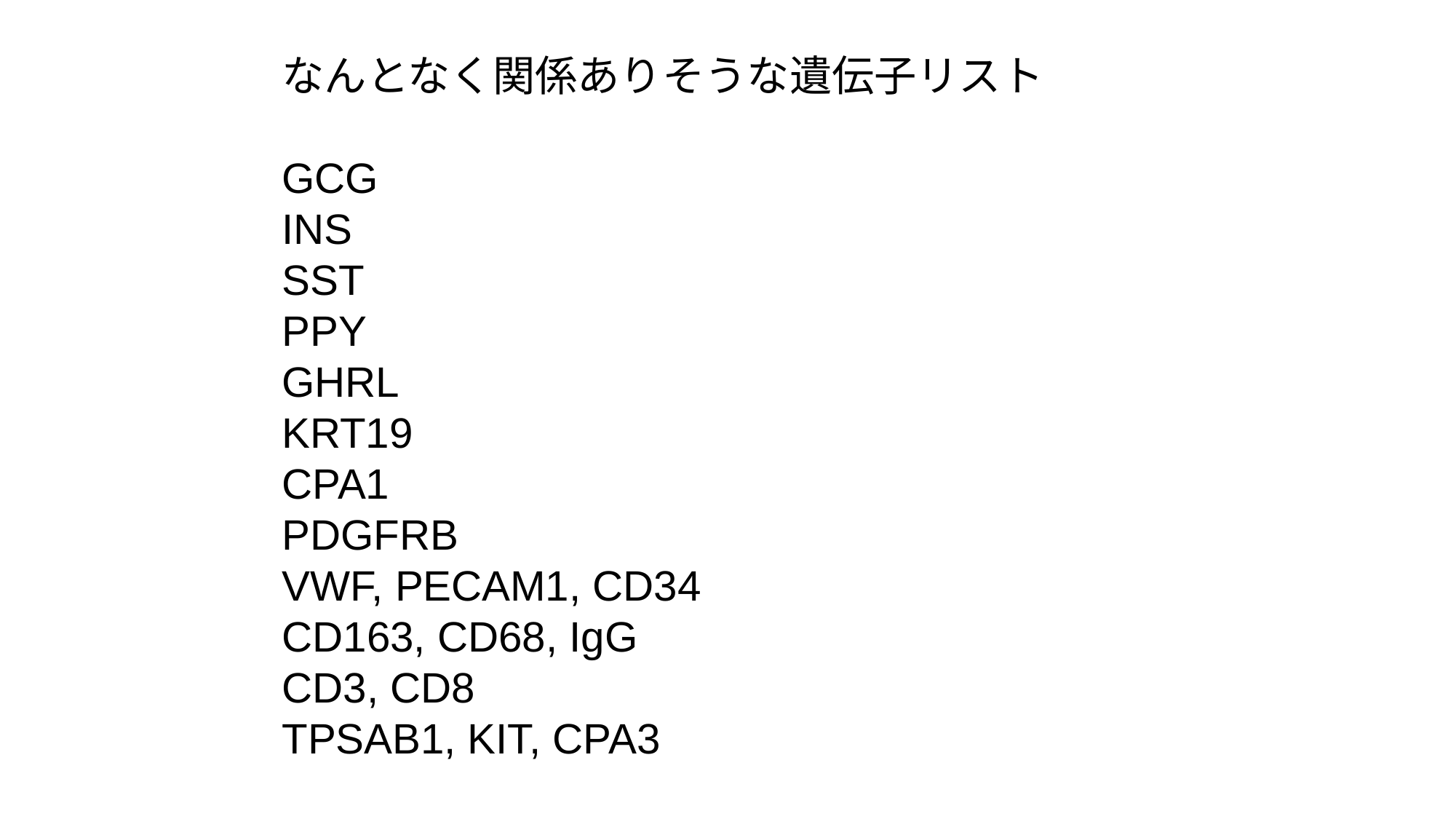

なんとなく関係ありそうな遺伝子リスト

GCG
INS
SST
PPY
GHRL
KRT19
CPA1
PDGFRB
VWF, PECAM1, CD34
CD163, CD68, IgG
CD3, CD8
TPSAB1, KIT, CPA3